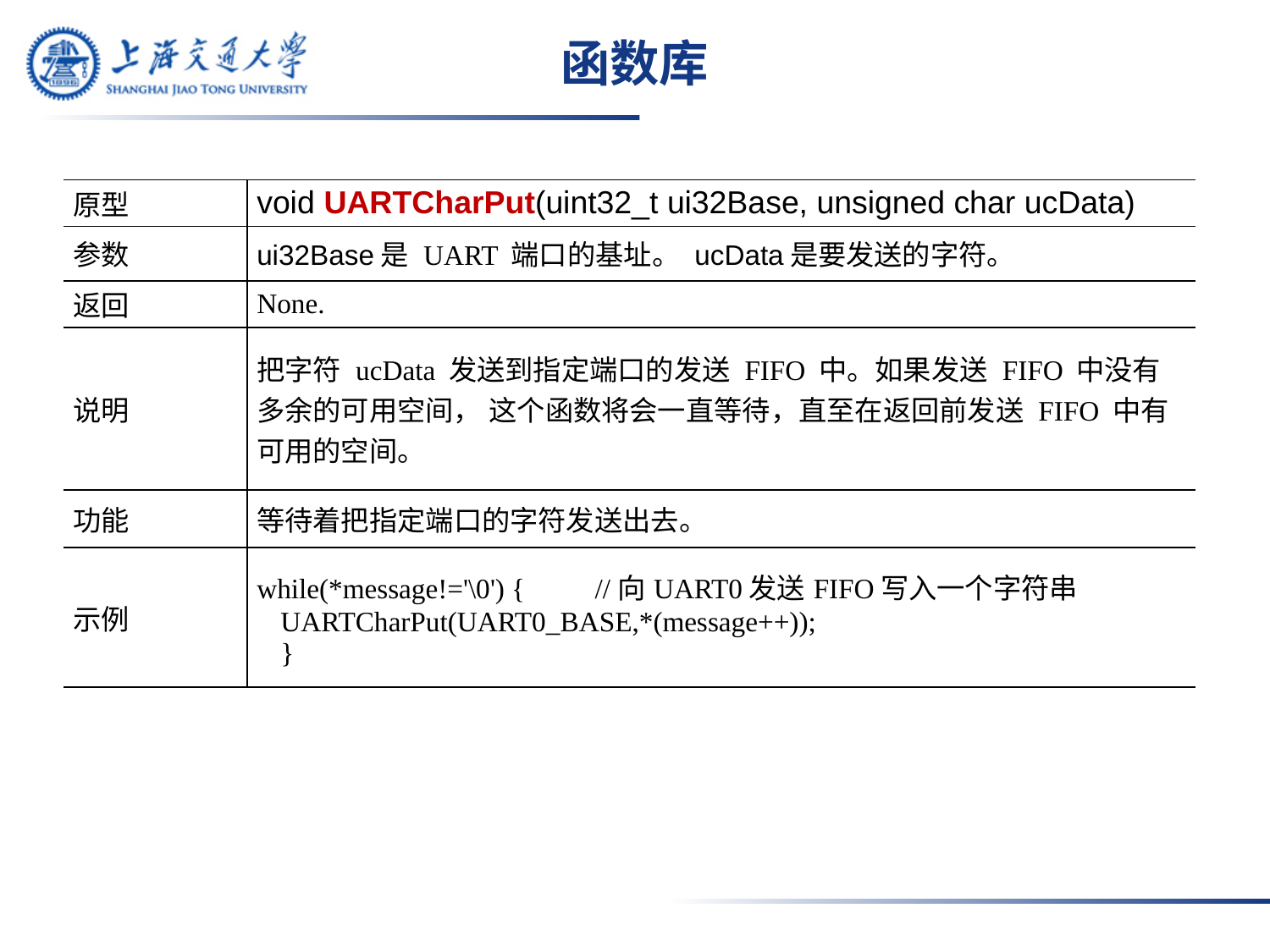

# 函数库
| 原型 | void UARTCharPut(uint32\_t ui32Base, unsigned char ucData) |
| --- | --- |
| 参数 | ui32Base是 UART 端口的基址。 ucData是要发送的字符。 |
| 返回 | None. |
| 说明 | 把字符 ucData 发送到指定端口的发送 FIFO 中。如果发送 FIFO 中没有多余的可用空间， 这个函数将会一直等待，直至在返回前发送 FIFO 中有可用的空间。 |
| 功能 | 等待着把指定端口的字符发送出去。 |
| 示例 | while(\*message!='\0') { //向UART0发送FIFO写入一个字符串 UARTCharPut(UART0\_BASE,\*(message++)); } |